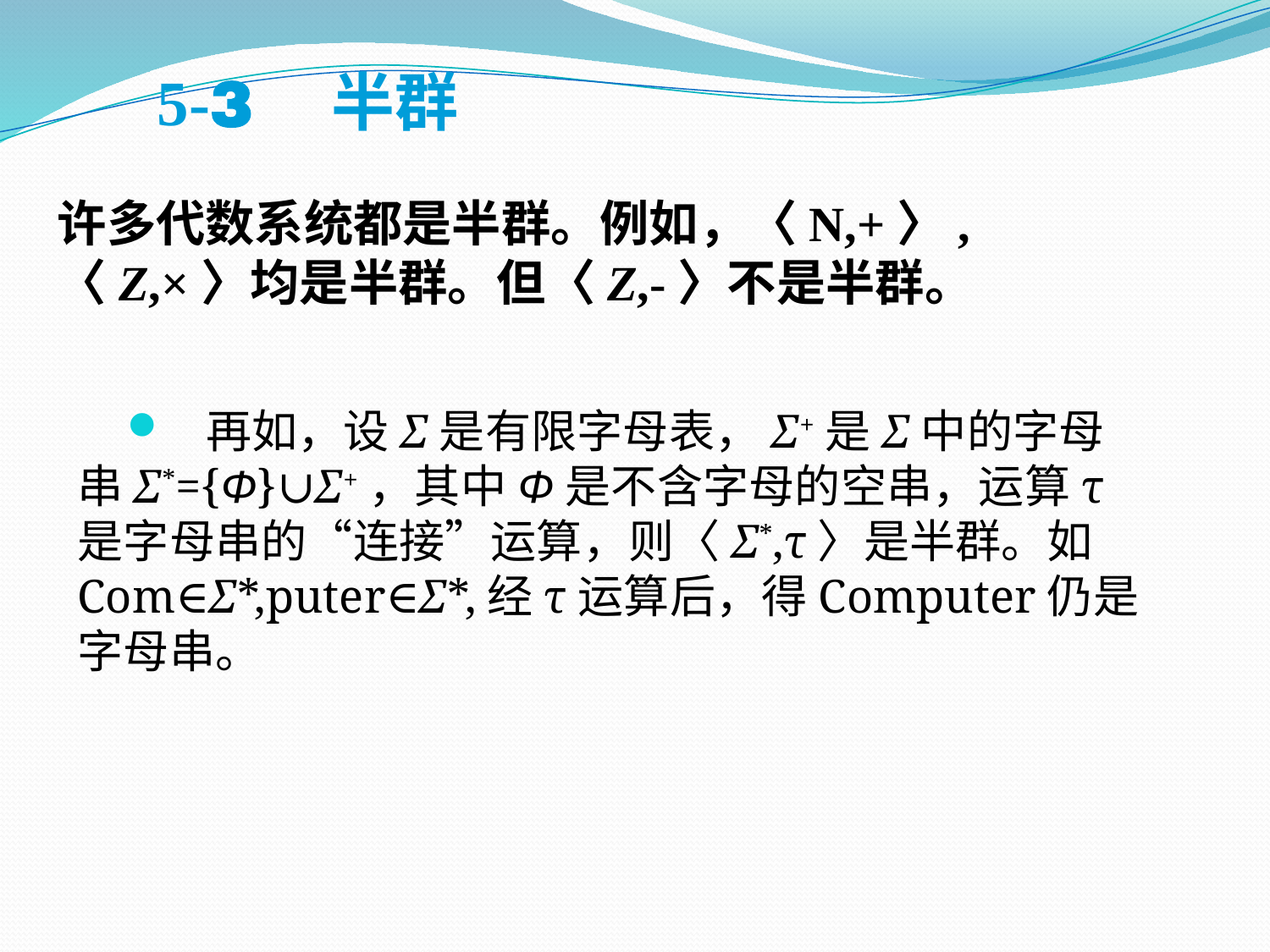

5-3　半群
许多代数系统都是半群。例如，〈N,+〉,〈Z,×〉均是半群。但〈Z,-〉不是半群。
   再如，设Σ是有限字母表，Σ+是Σ中的字母串Σ*={Ф}∪Σ+，其中Ф是不含字母的空串，运算τ是字母串的“连接”运算，则〈Σ*,τ〉是半群。如Com∈Σ*,puter∈Σ*,经τ运算后，得Computer仍是字母串。